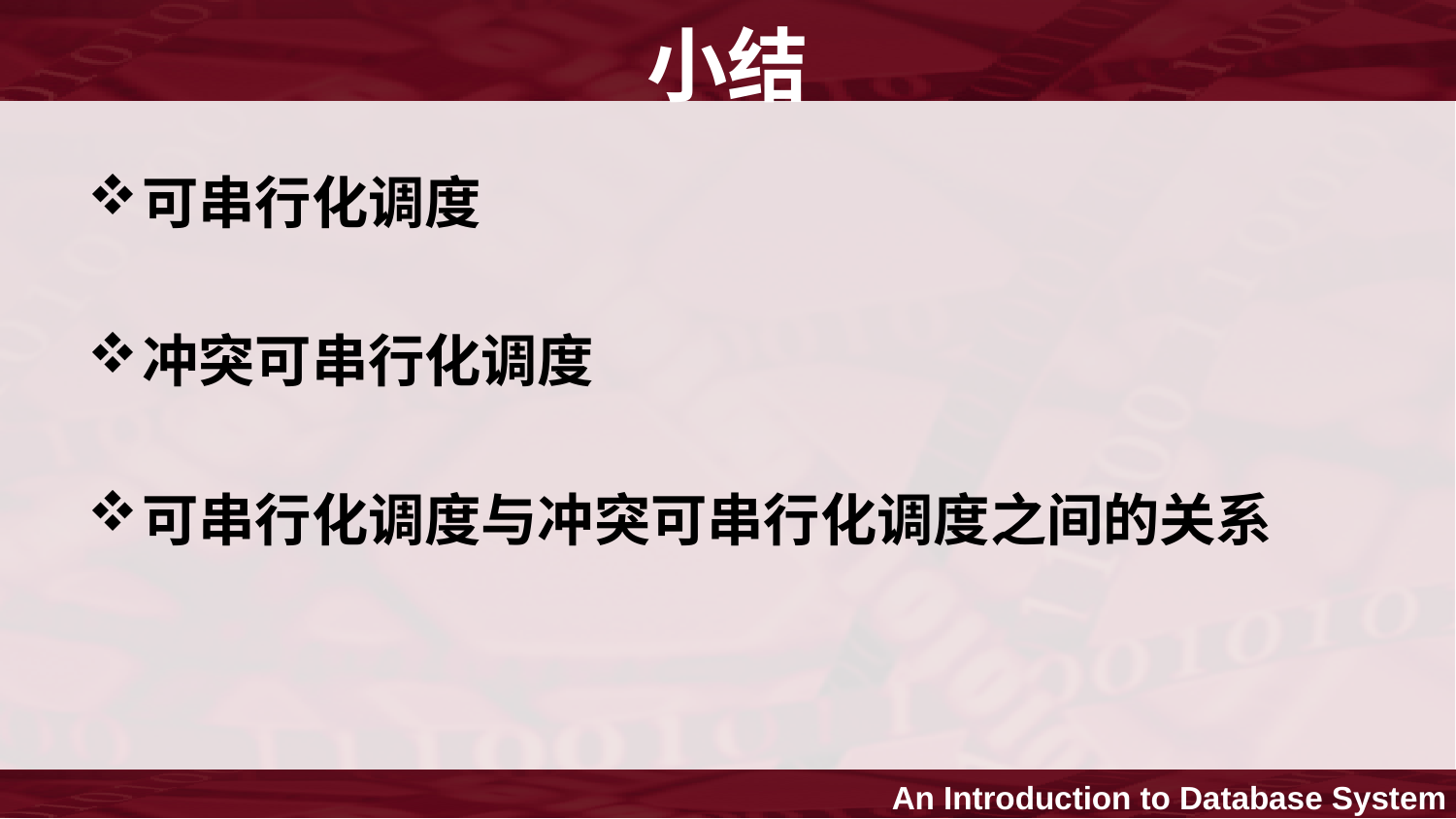

# 小结
可串行化调度

冲突可串行化调度

可串行化调度与冲突可串行化调度之间的关系